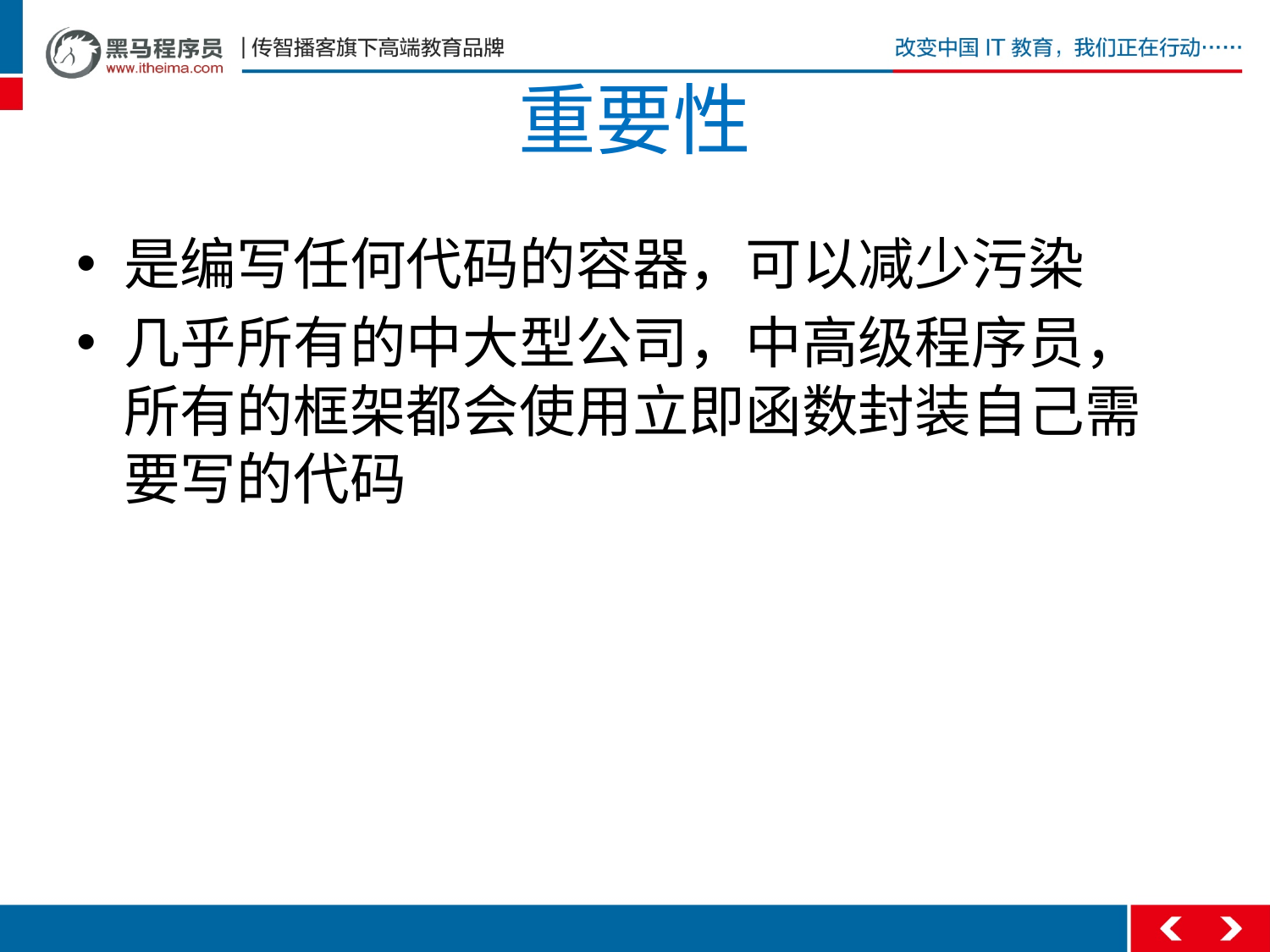

# 重要性
是编写任何代码的容器，可以减少污染
几乎所有的中大型公司，中高级程序员，所有的框架都会使用立即函数封装自己需要写的代码